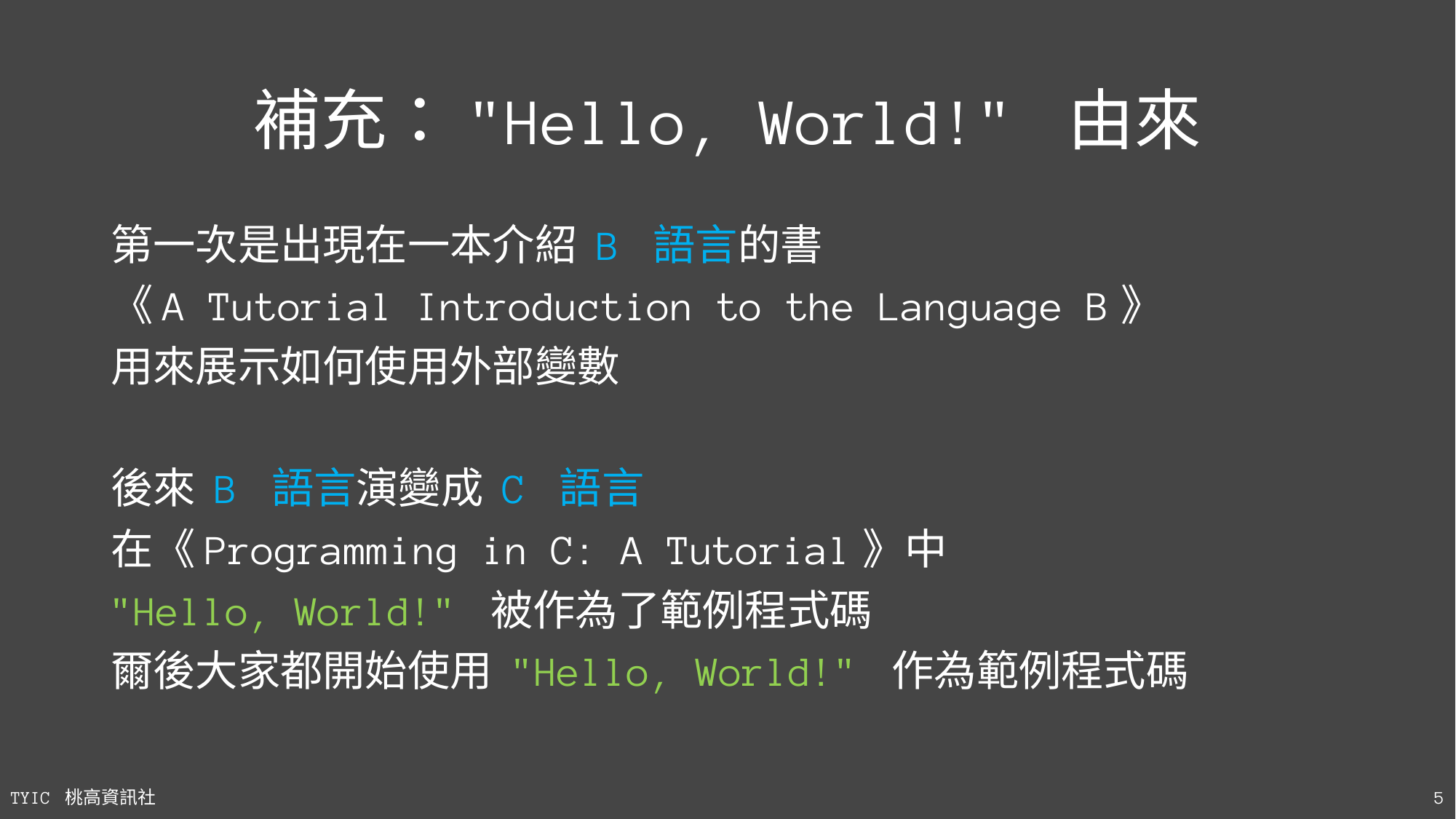

# 補充："Hello, World!" 由來
第一次是出現在一本介紹 B 語言的書
《A Tutorial Introduction to the Language B》
用來展示如何使用外部變數

後來 B 語言演變成 C 語言
在《Programming in C: A Tutorial》中
"Hello, World!" 被作為了範例程式碼
爾後大家都開始使用 "Hello, World!" 作為範例程式碼